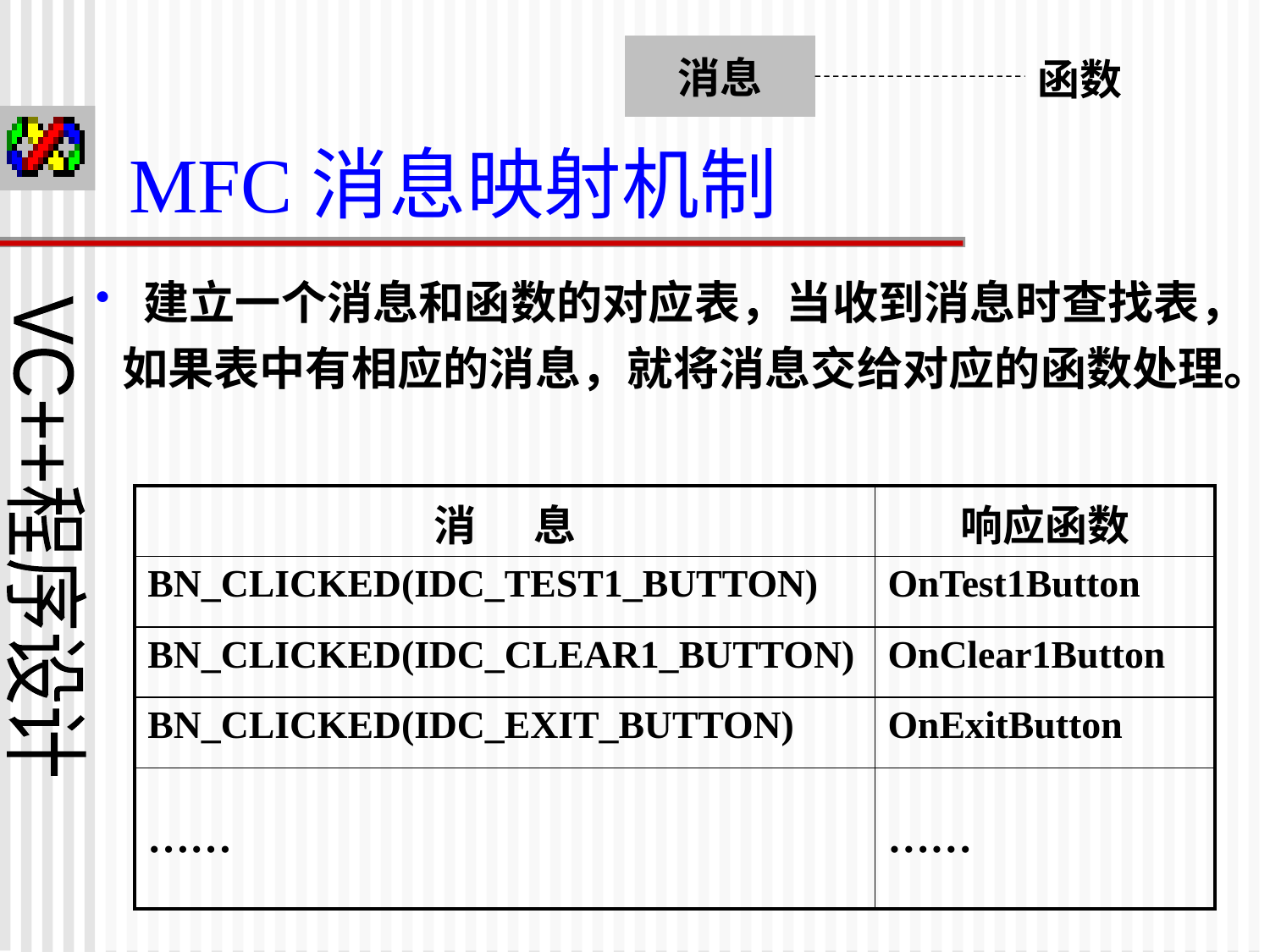

消息
函数

MFC消息映射机制
 建立一个消息和函数的对应表，当收到消息时查找表，如果表中有相应的消息，就将消息交给对应的函数处理。
| 消 息 | 响应函数 |
| --- | --- |
| BN\_CLICKED(IDC\_TEST1\_BUTTON) | OnTest1Button |
| BN\_CLICKED(IDC\_CLEAR1\_BUTTON) | OnClear1Button |
| BN\_CLICKED(IDC\_EXIT\_BUTTON) | OnExitButton |
| …… | …… |